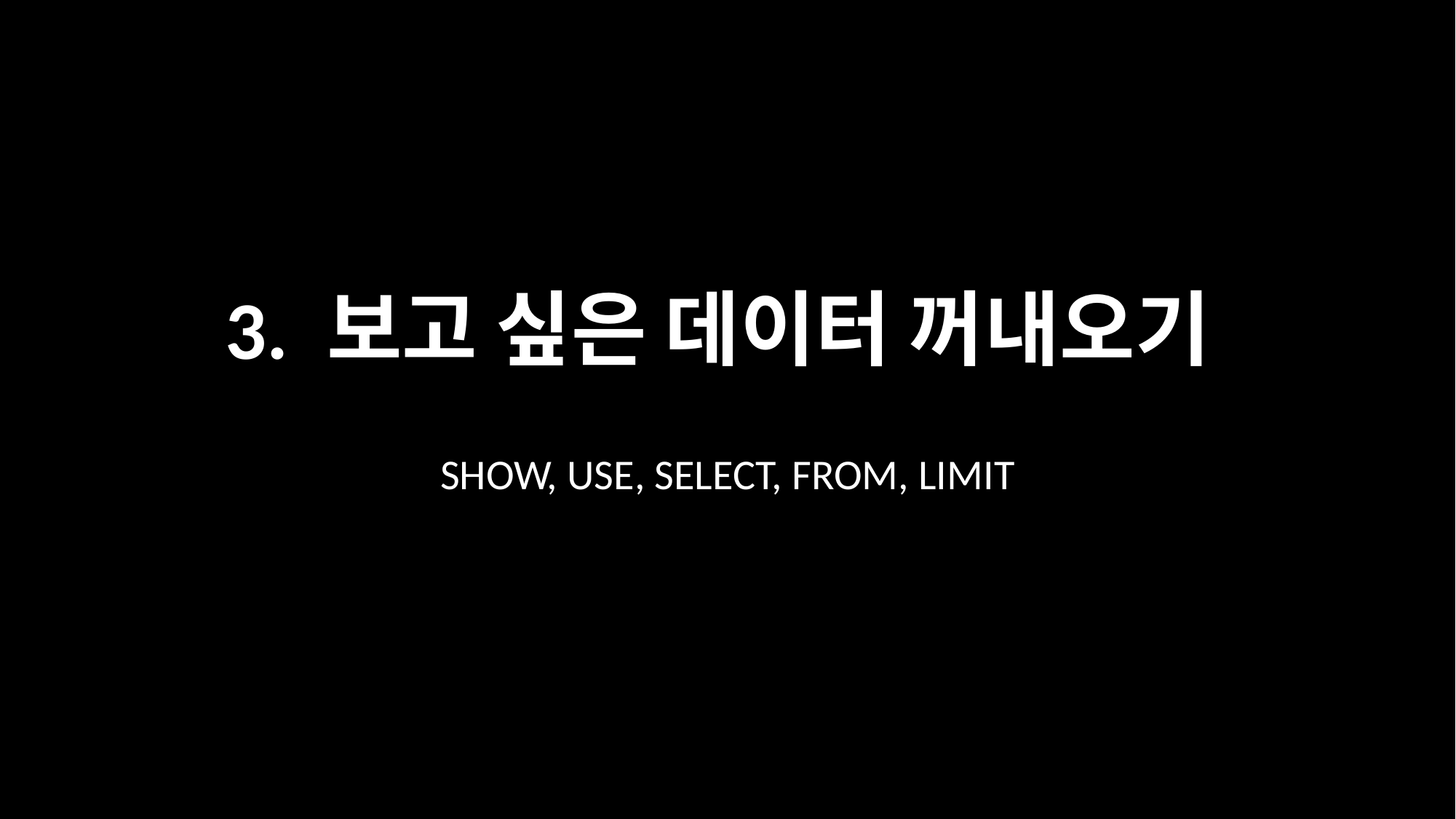

# 3. 보고 싶은 데이터 꺼내오기
SHOW, USE, SELECT, FROM, LIMIT